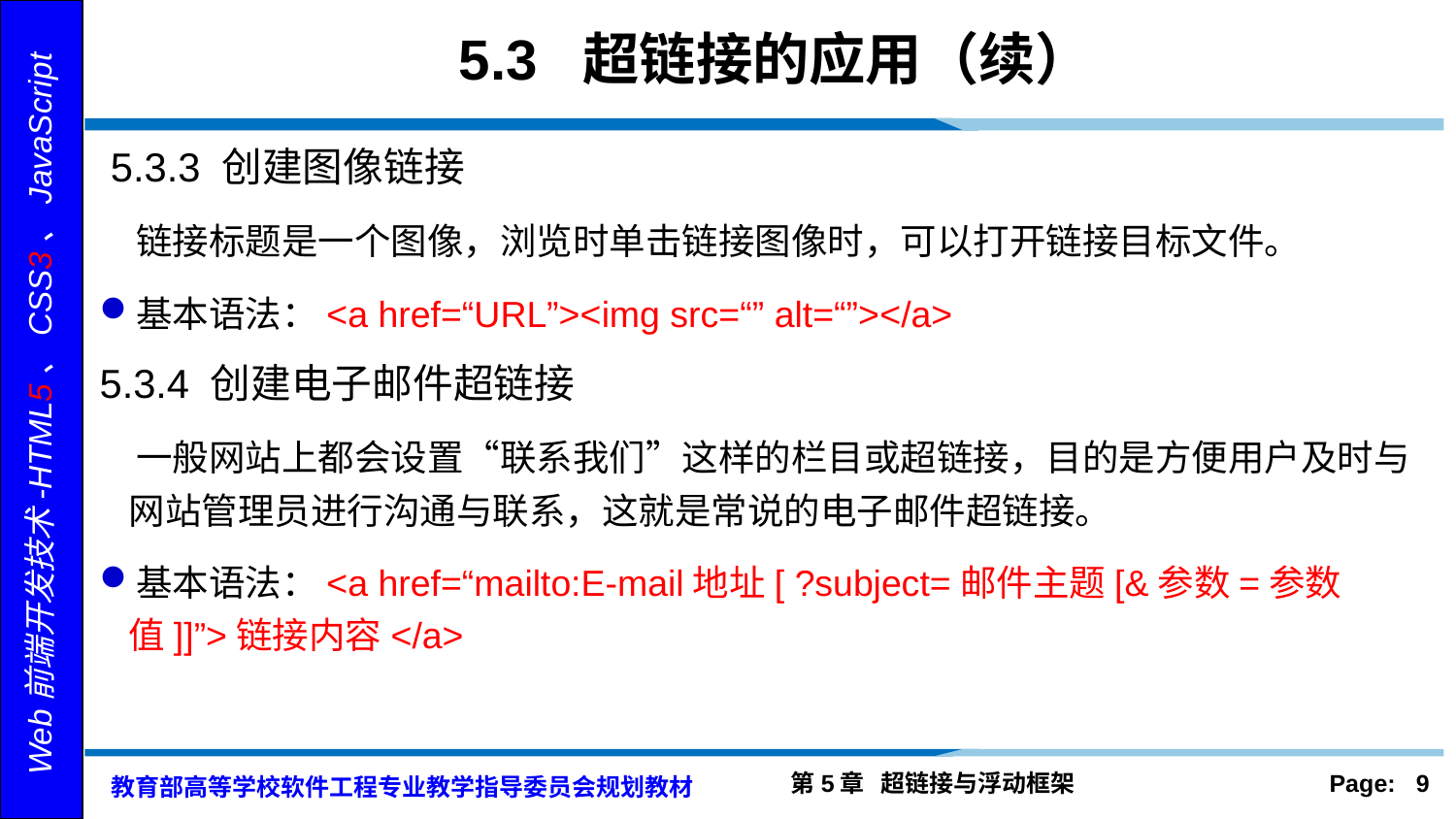

# 5.3  超链接的应用（续）
 5.3.3 创建图像链接
   链接标题是一个图像，浏览时单击链接图像时，可以打开链接目标文件。
基本语法：<a href=“URL”><img src=“” alt=“”></a>
5.3.4 创建电子邮件超链接
   一般网站上都会设置“联系我们”这样的栏目或超链接，目的是方便用户及时与网站管理员进行沟通与联系，这就是常说的电子邮件超链接。
基本语法：<a href=“mailto:E-mail地址[ ?subject=邮件主题[&参数=参数值]]”>链接内容</a>